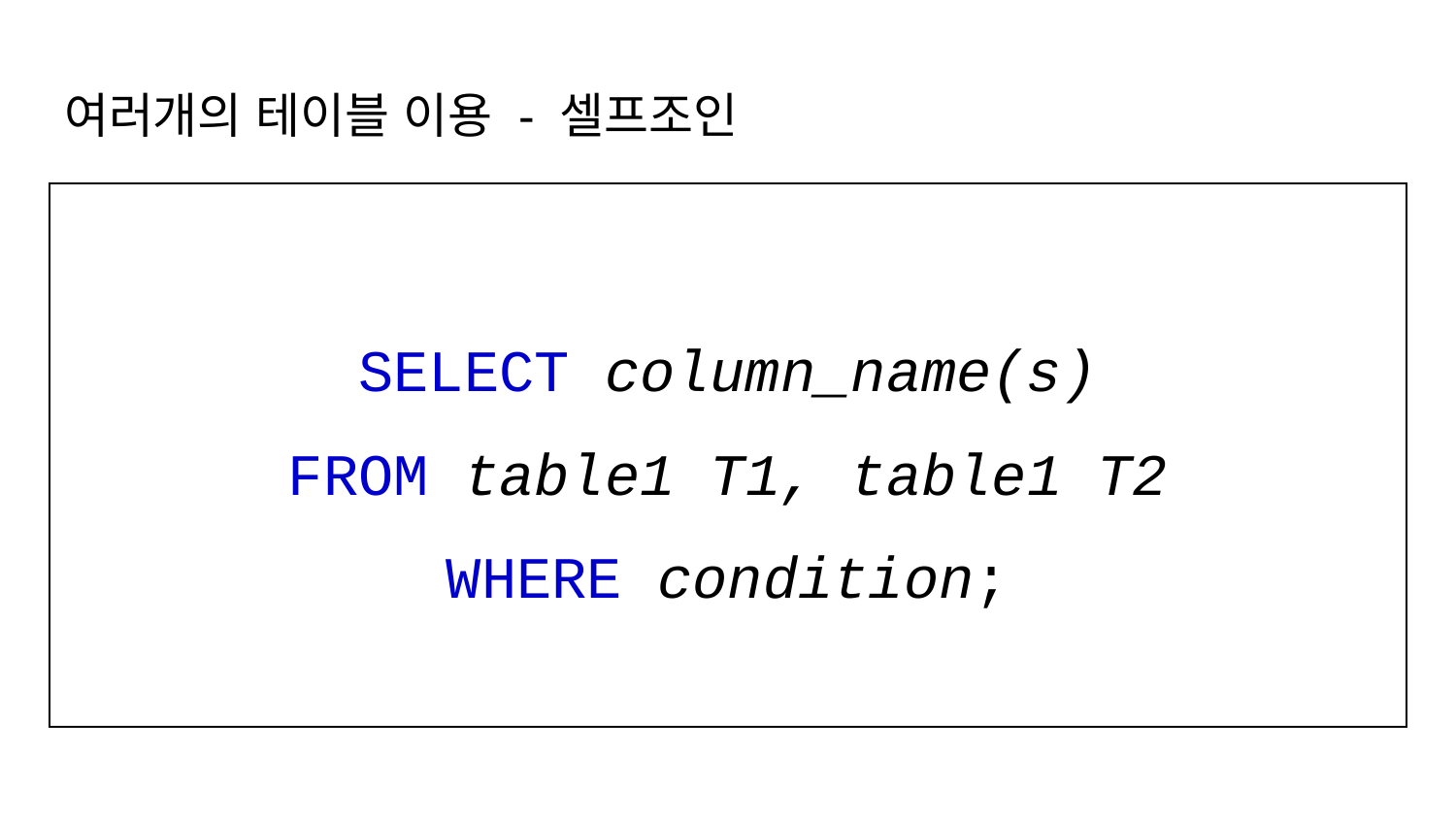

# 여러개의 테이블 이용 - 셀프조인
SELECT column_name(s)
FROM table1 T1, table1 T2
WHERE condition;